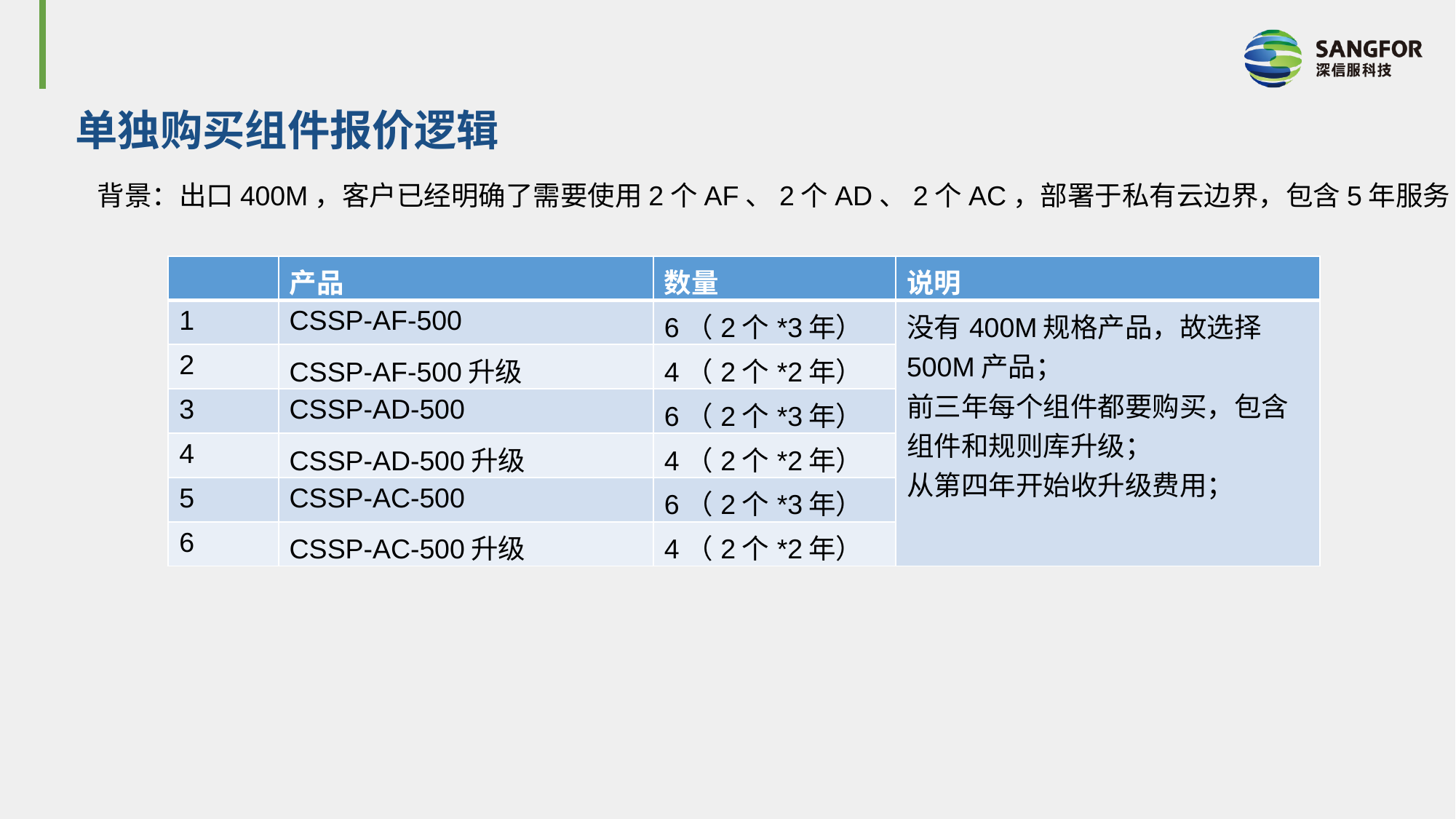

# 单独购买组件报价逻辑
背景：出口400M，客户已经明确了需要使用2个AF、2个AD、2个AC，部署于私有云边界，包含5年服务
|  | 产品 | 数量 | 说明 |
| --- | --- | --- | --- |
| 1 | CSSP-AF-500 | 6（2个\*3年） | 没有400M规格产品，故选择500M产品； 前三年每个组件都要购买，包含组件和规则库升级； 从第四年开始收升级费用； |
| 2 | CSSP-AF-500升级 | 4（2个\*2年） |  |
| 3 | CSSP-AD-500 | 6（2个\*3年） |  |
| 4 | CSSP-AD-500升级 | 4（2个\*2年） |  |
| 5 | CSSP-AC-500 | 6（2个\*3年） |  |
| 6 | CSSP-AC-500升级 | 4（2个\*2年） |  |